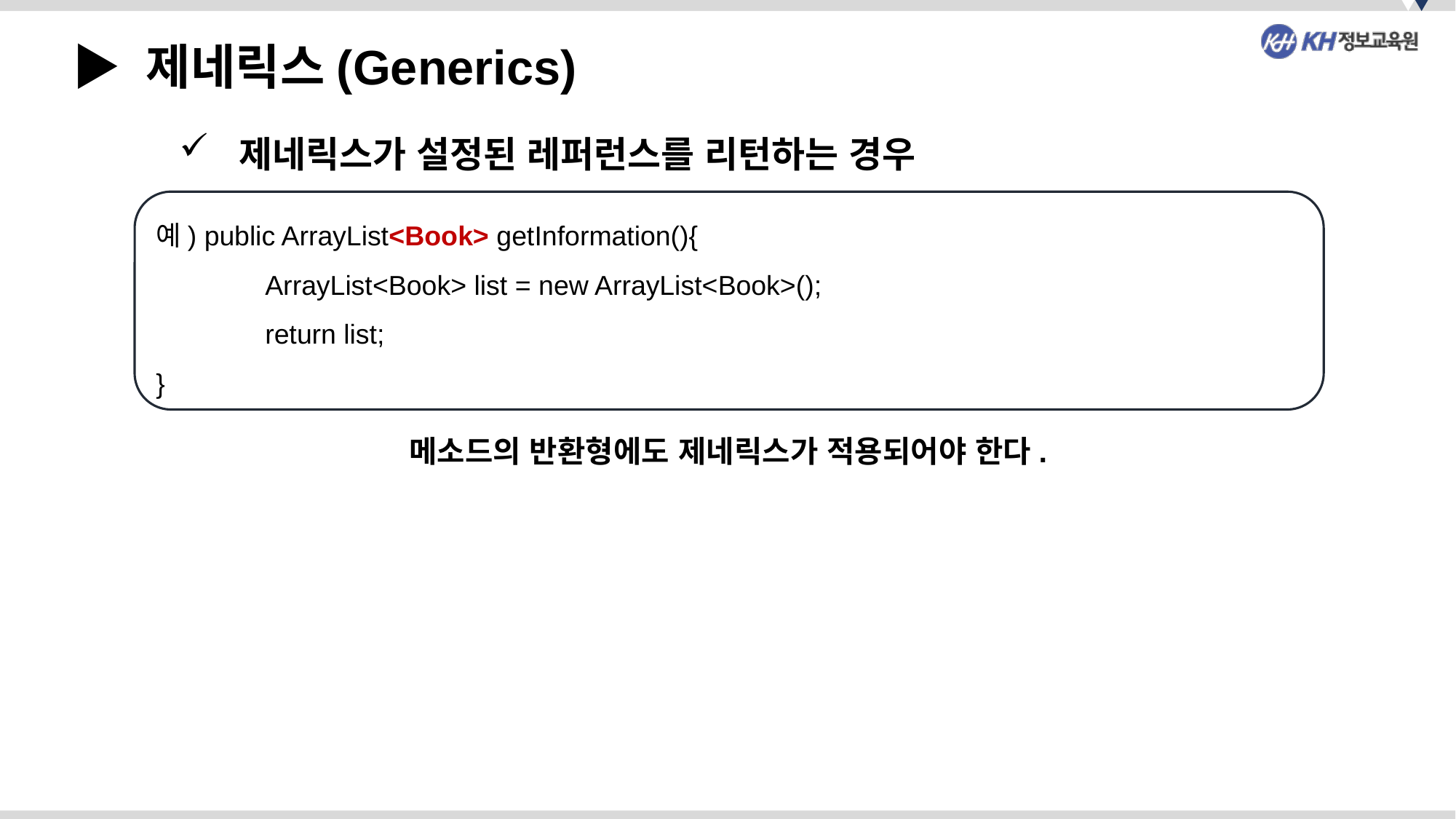

▶ 제네릭스(Generics)
 제네릭스가 설정된 레퍼런스를 리턴하는 경우
예) public ArrayList<Book> getInformation(){
	ArrayList<Book> list = new ArrayList<Book>();
	return list;
}
메소드의 반환형에도 제네릭스가 적용되어야 한다.